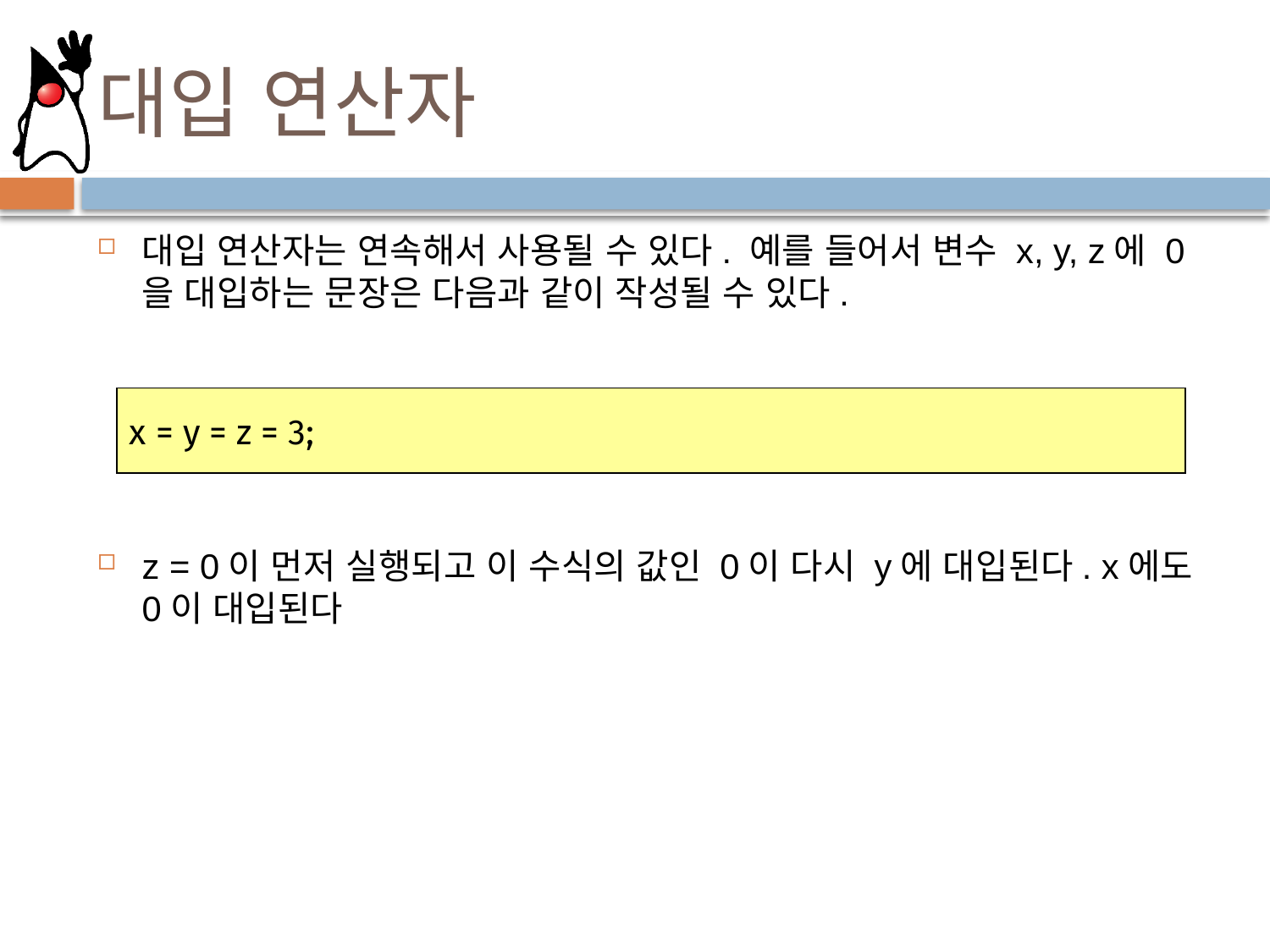

# 대입 연산자
대입 연산자는 연속해서 사용될 수 있다. 예를 들어서 변수 x, y, z에 0을 대입하는 문장은 다음과 같이 작성될 수 있다.

z = 0이 먼저 실행되고 이 수식의 값인 0이 다시 y에 대입된다. x에도 0이 대입된다
x = y = z = 3;